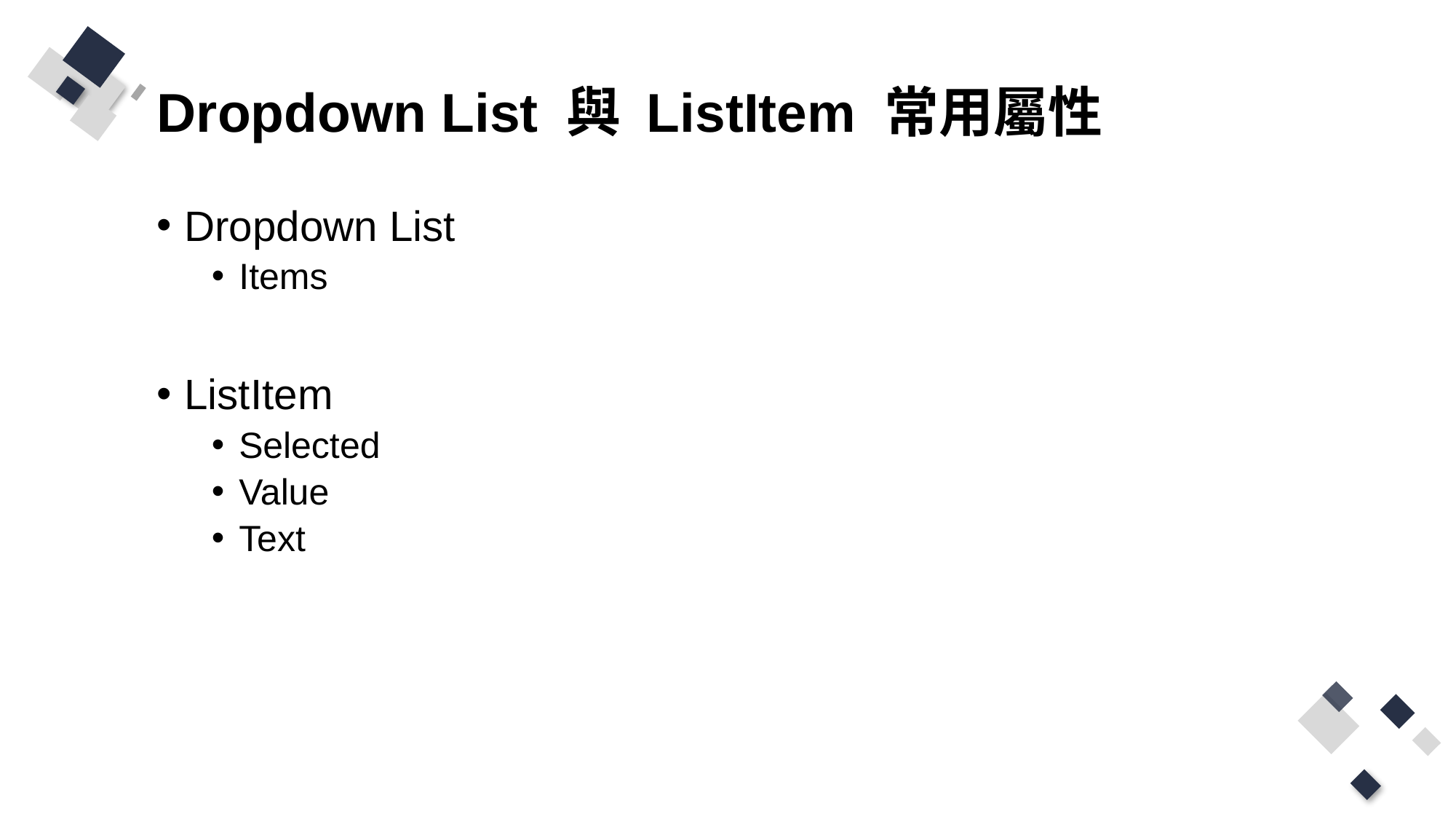

# Dropdown List 與 ListItem 常用屬性
Dropdown List
Items

ListItem
Selected
Value
Text